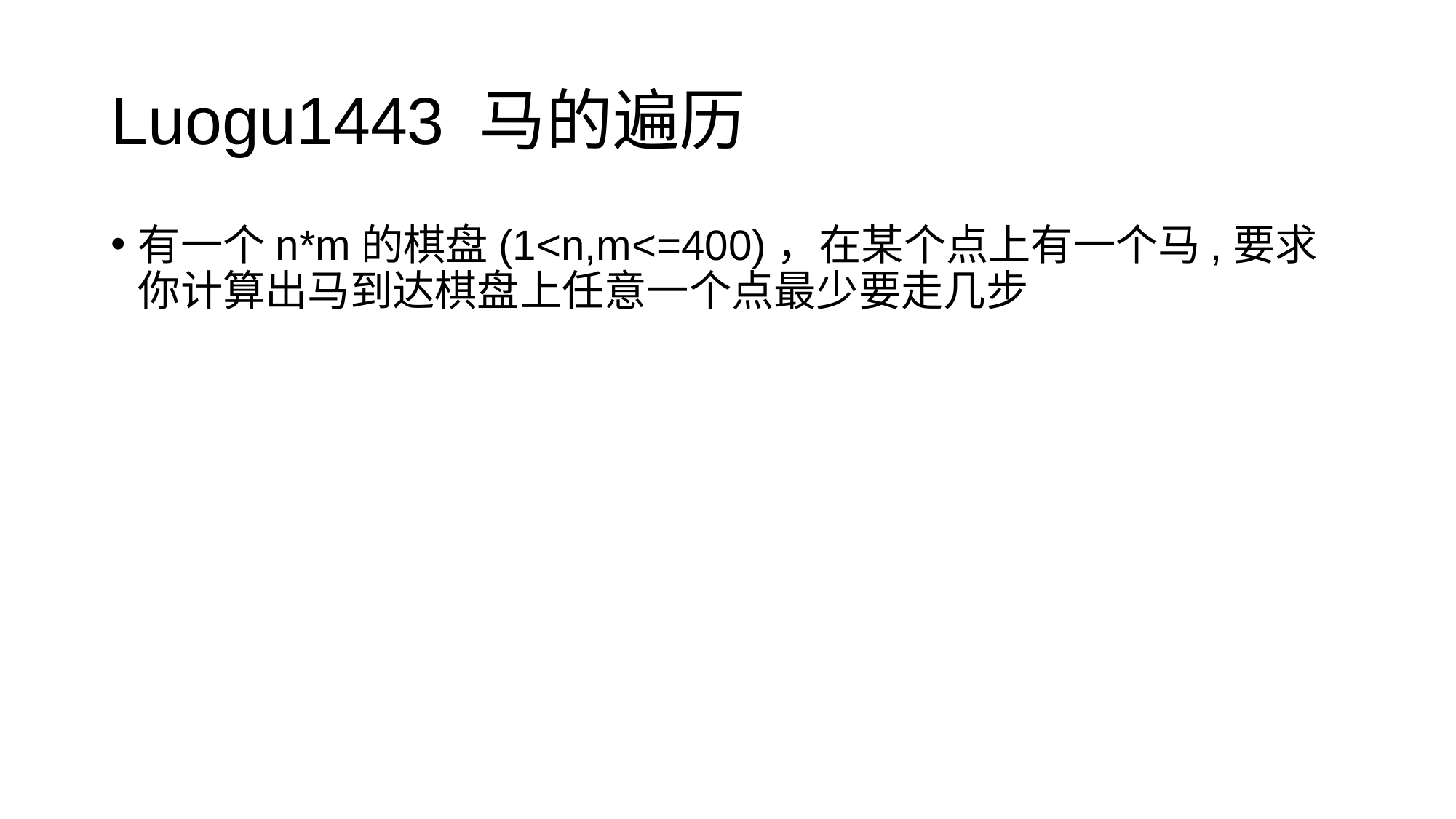

# Luogu1443 马的遍历
有一个n*m的棋盘(1<n,m<=400)，在某个点上有一个马,要求你计算出马到达棋盘上任意一个点最少要走几步